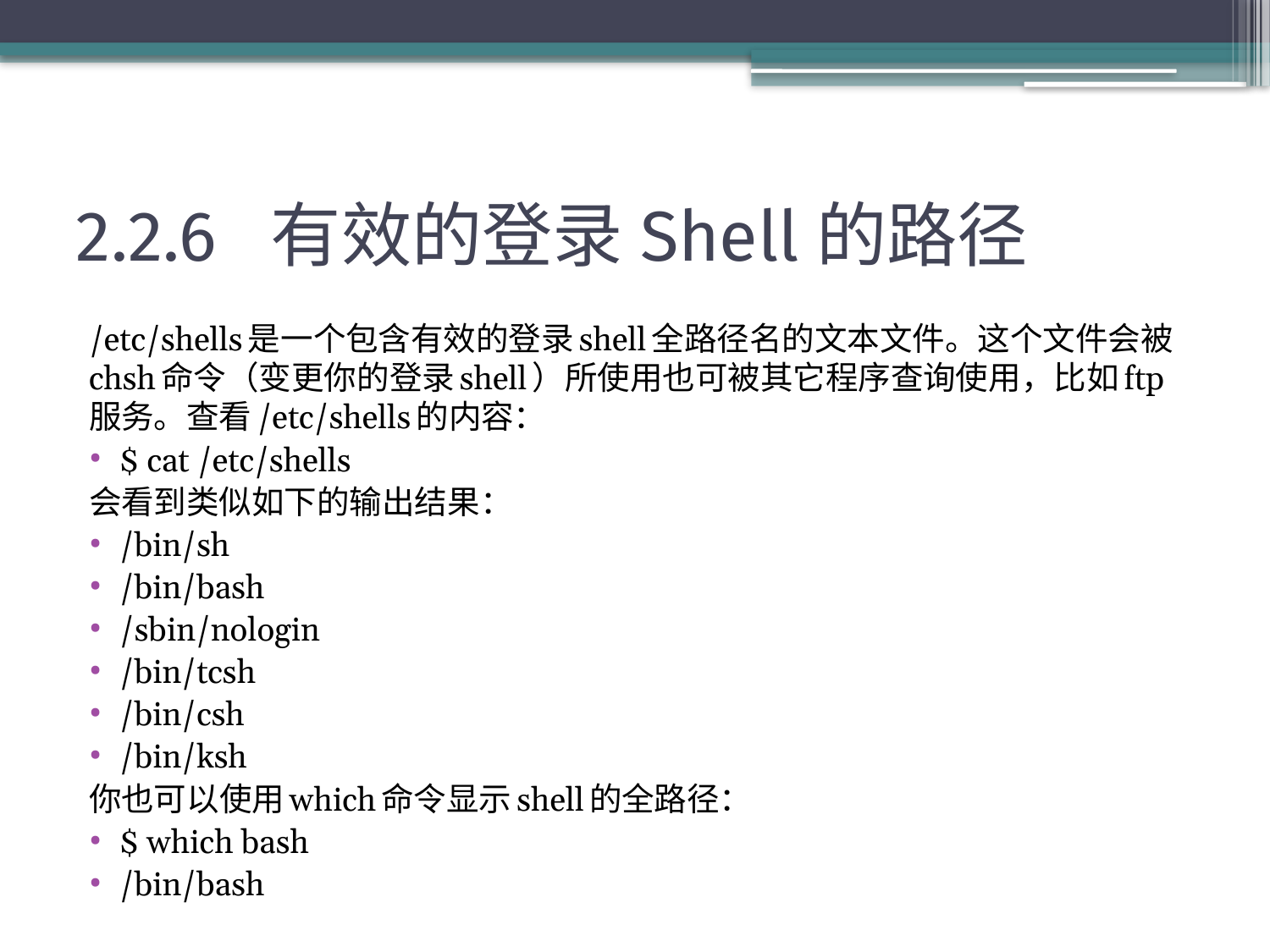

# 2.2.6  有效的登录Shell的路径
/etc/shells是一个包含有效的登录shell全路径名的文本文件。这个文件会被chsh命令（变更你的登录shell）所使用也可被其它程序查询使用，比如ftp服务。查看/etc/shells的内容：
$ cat /etc/shells
会看到类似如下的输出结果：
/bin/sh
/bin/bash
/sbin/nologin
/bin/tcsh
/bin/csh
/bin/ksh
你也可以使用which命令显示shell的全路径：
$ which bash
/bin/bash